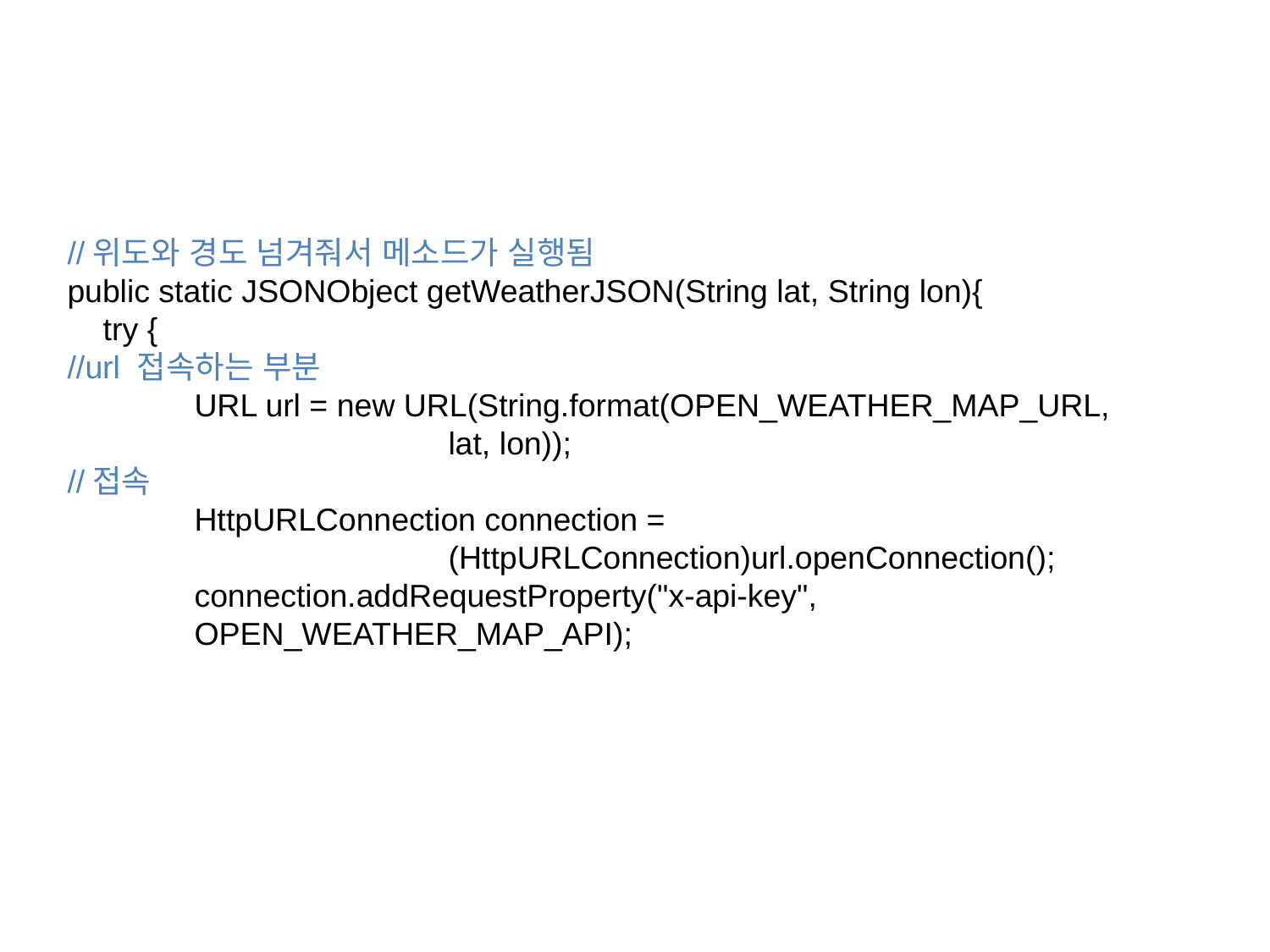

//위도와 경도 넘겨줘서 메소드가 실행됨
public static JSONObject getWeatherJSON(String lat, String lon){
    try {
//url 접속하는 부분
	URL url = new URL(String.format(OPEN_WEATHER_MAP_URL, 			lat, lon));
//접속
	HttpURLConnection connection =
			(HttpURLConnection)url.openConnection();
	connection.addRequestProperty("x-api-key", 				OPEN_WEATHER_MAP_API);